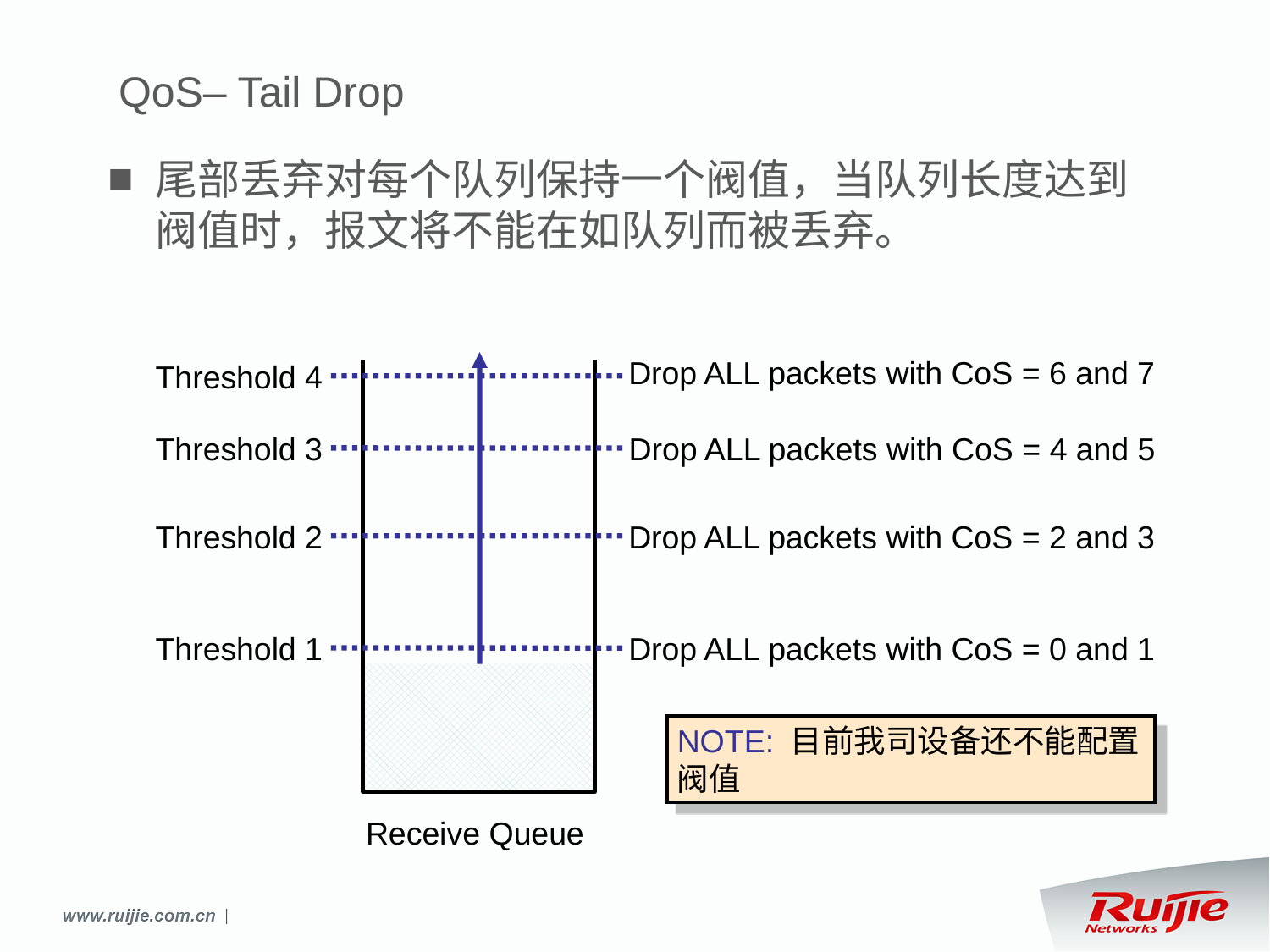

# QoS– Tail Drop
尾部丢弃对每个队列保持一个阀值，当队列长度达到阀值时，报文将不能在如队列而被丢弃。
Drop ALL packets with CoS = 6 and 7
Threshold 4

Drop ALL packets with CoS = 4 and 5
Threshold 3

Drop ALL packets with CoS = 2 and 3
Threshold 2

Drop ALL packets with CoS = 0 and 1
Threshold 1

NOTE: 目前我司设备还不能配置阀值
Receive Queue